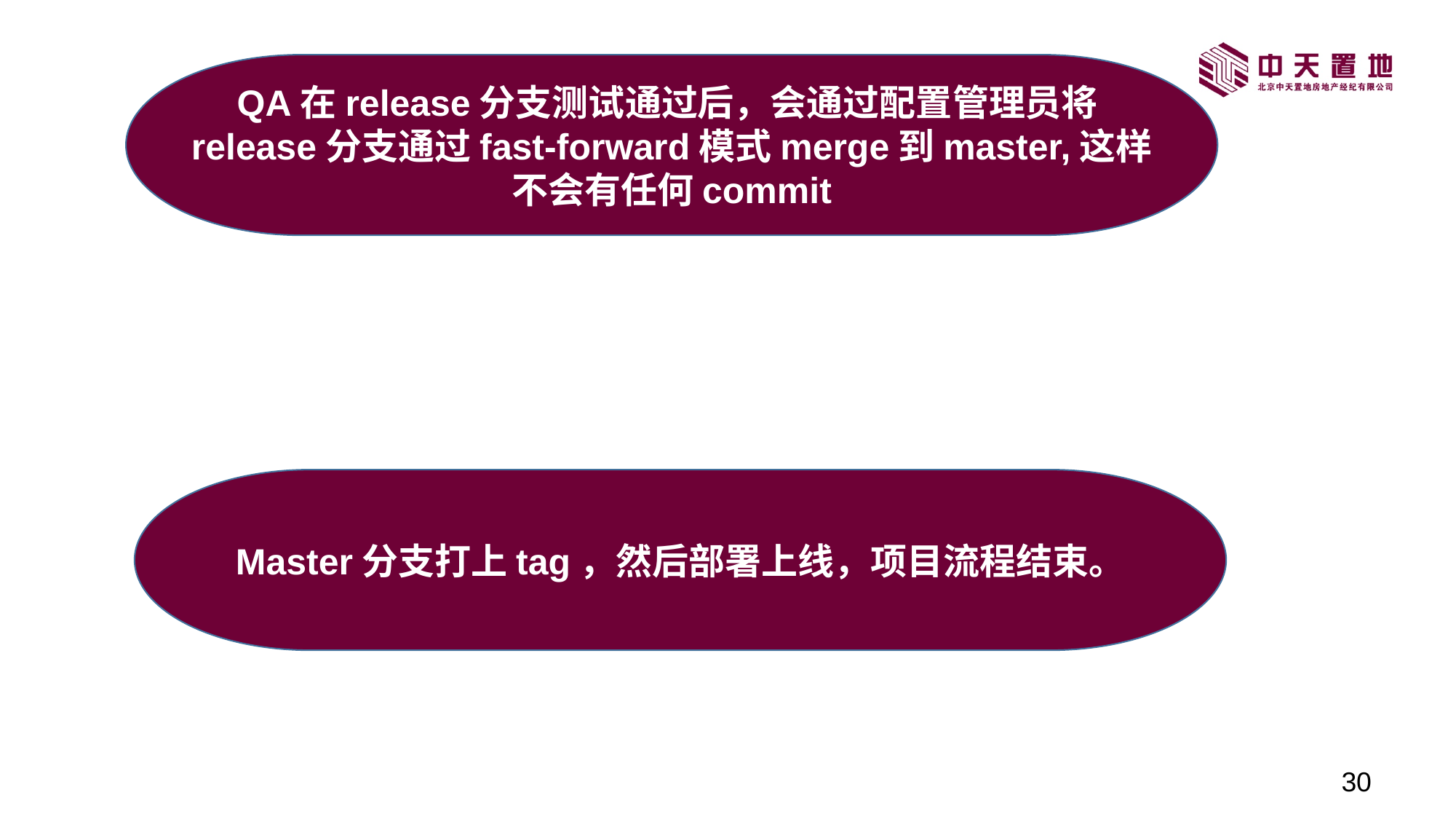

QA在release分支测试通过后，会通过配置管理员将release分支通过fast-forward模式merge到master,这样不会有任何commit
Master分支打上tag，然后部署上线，项目流程结束。
30